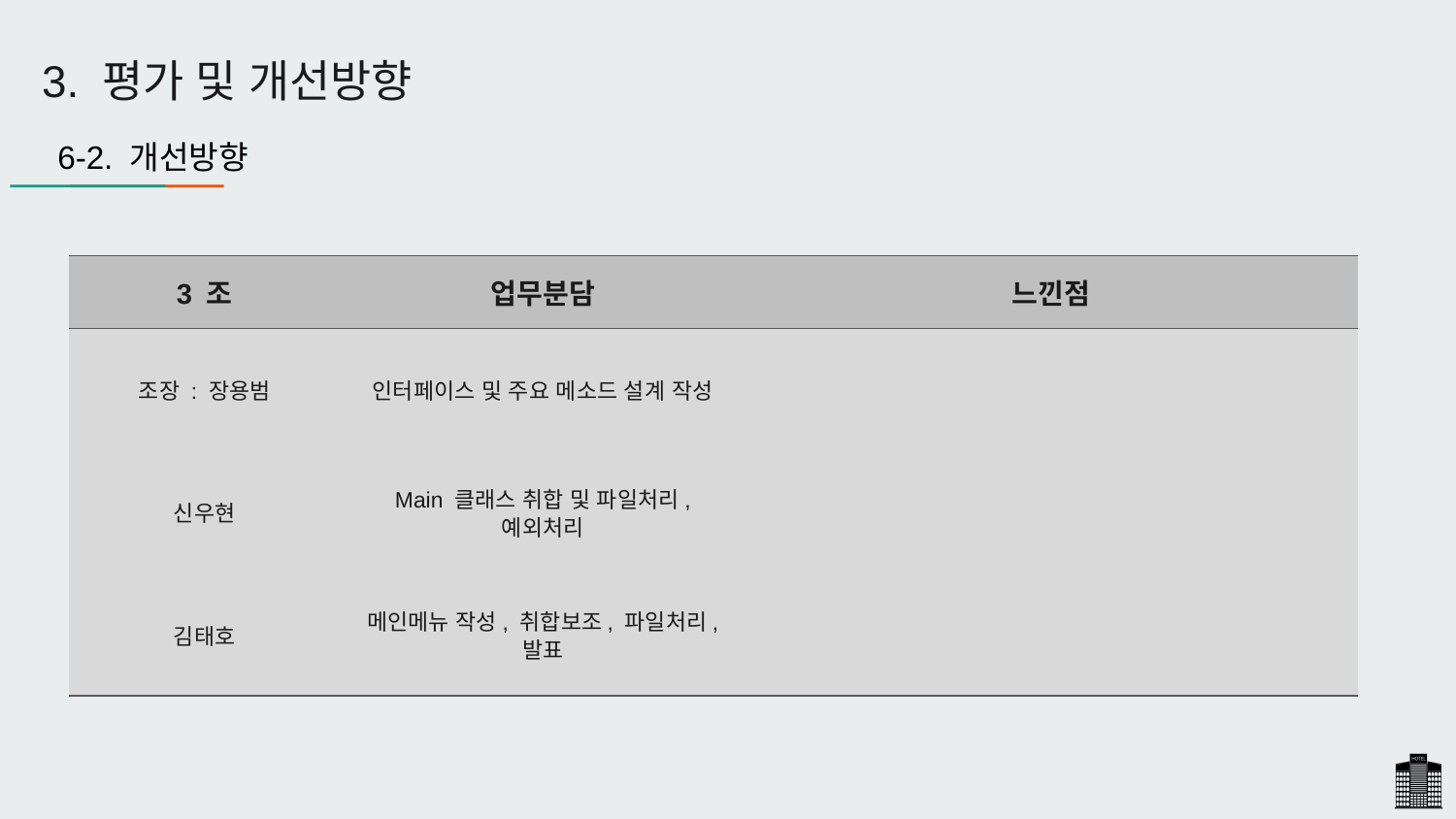

# 3. 평가 및 개선방향
6-2. 개선방향

| 3 조 | 업무분담 | 느낀점 |
| --- | --- | --- |
| 조장 : 장용범 | 인터페이스 및 주요 메소드 설계 작성 |  |
| 신우현 | Main 클래스 취합 및 파일처리, 예외처리 |  |
| 김태호 | 메인메뉴 작성, 취합보조, 파일처리, 발표 |  |